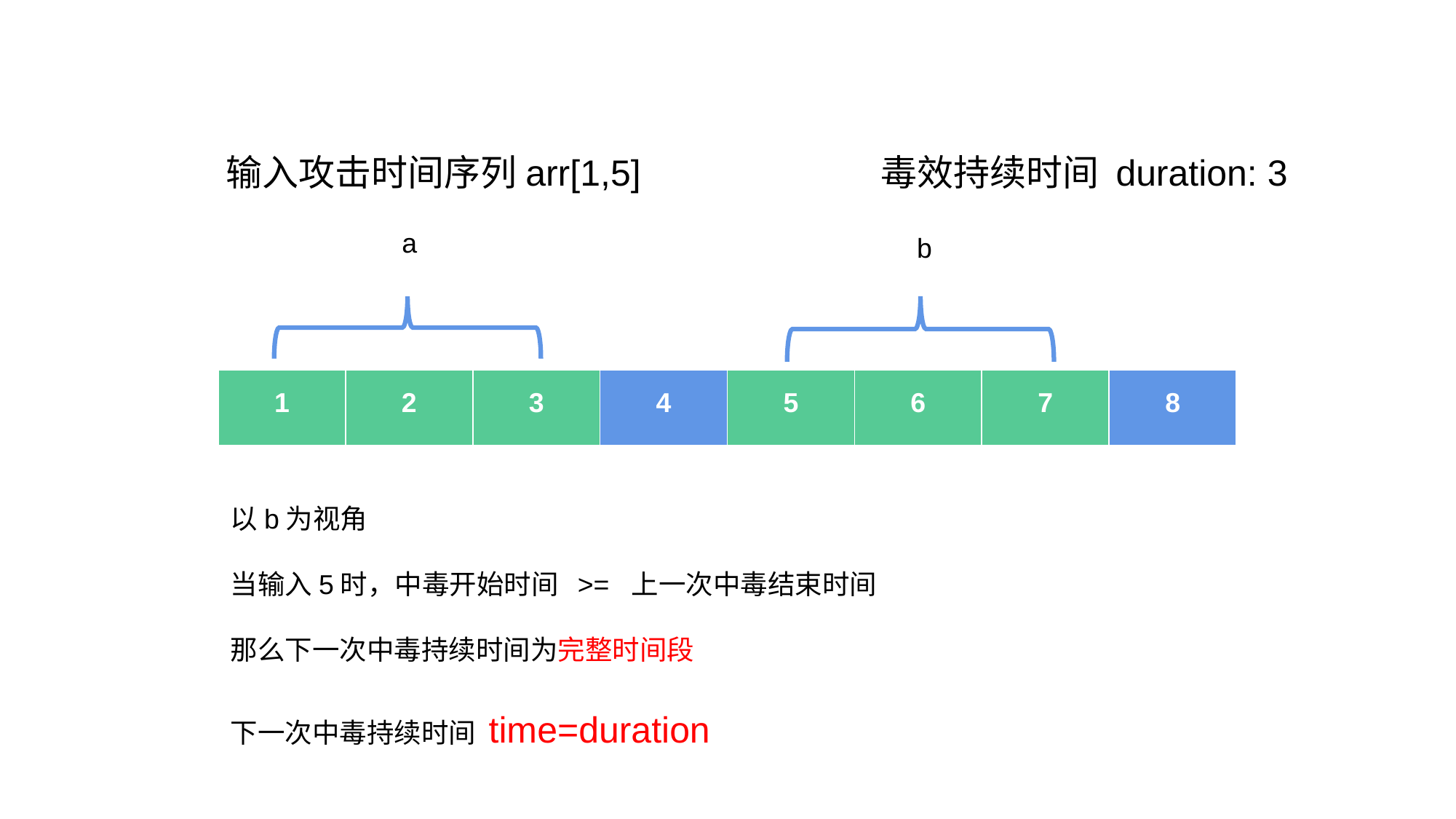

输入攻击时间序列arr[1,5]			毒效持续时间 duration: 3

a
b
| 1 | 2 | 3 | 4 | 5 | 6 | 7 | 8 |
| --- | --- | --- | --- | --- | --- | --- | --- |
以b为视角

当输入5时，中毒开始时间  >=  上一次中毒结束时间

那么下一次中毒持续时间为完整时间段
下一次中毒持续时间 time=duration